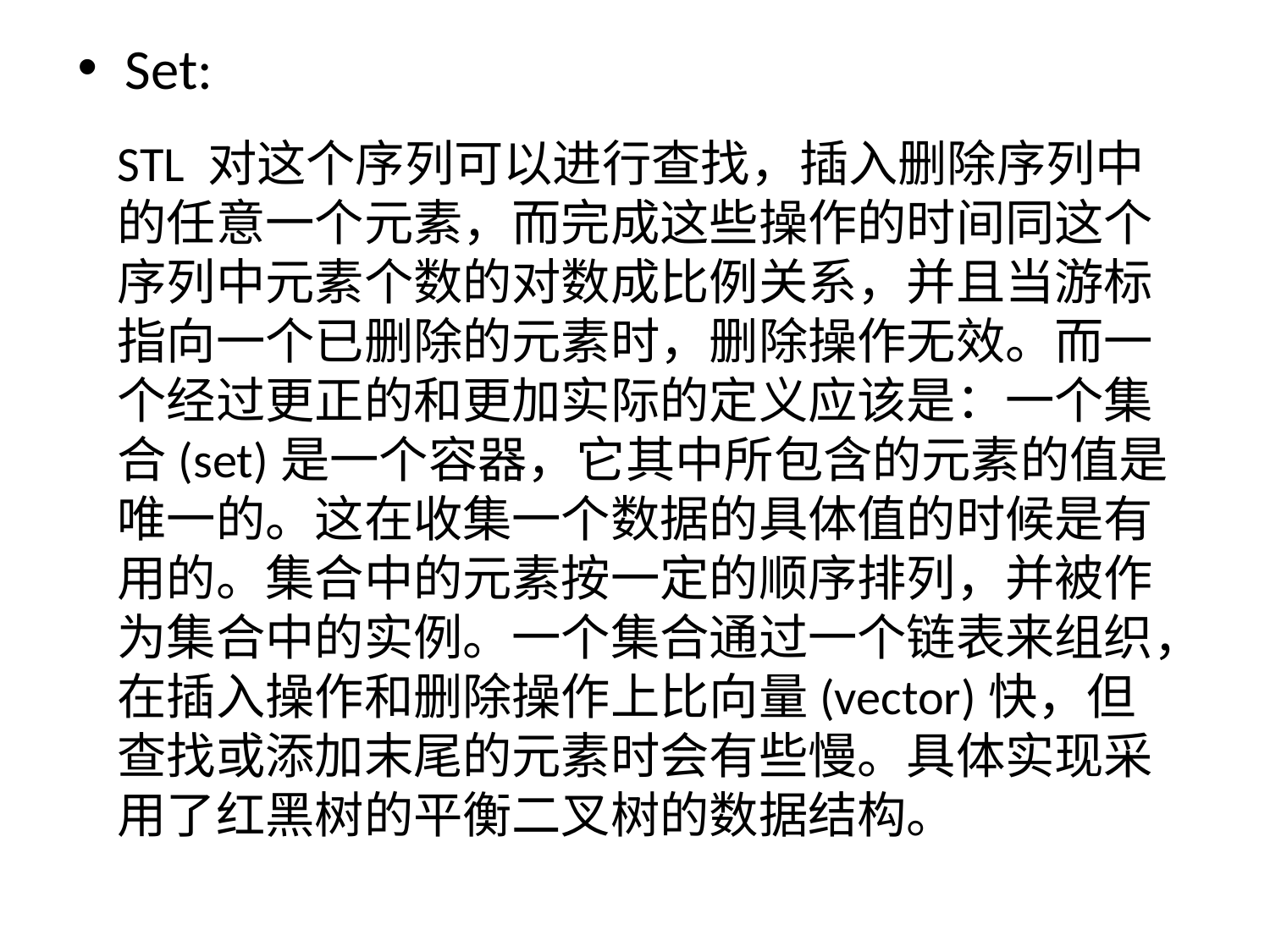

Set:

STL 对这个序列可以进行查找，插入删除序列中的任意一个元素，而完成这些操作的时间同这个序列中元素个数的对数成比例关系，并且当游标指向一个已删除的元素时，删除操作无效。而一个经过更正的和更加实际的定义应该是：一个集合(set)是一个容器，它其中所包含的元素的值是唯一的。这在收集一个数据的具体值的时候是有用的。集合中的元素按一定的顺序排列，并被作为集合中的实例。一个集合通过一个链表来组织，在插入操作和删除操作上比向量(vector)快，但查找或添加末尾的元素时会有些慢。具体实现采用了红黑树的平衡二叉树的数据结构。